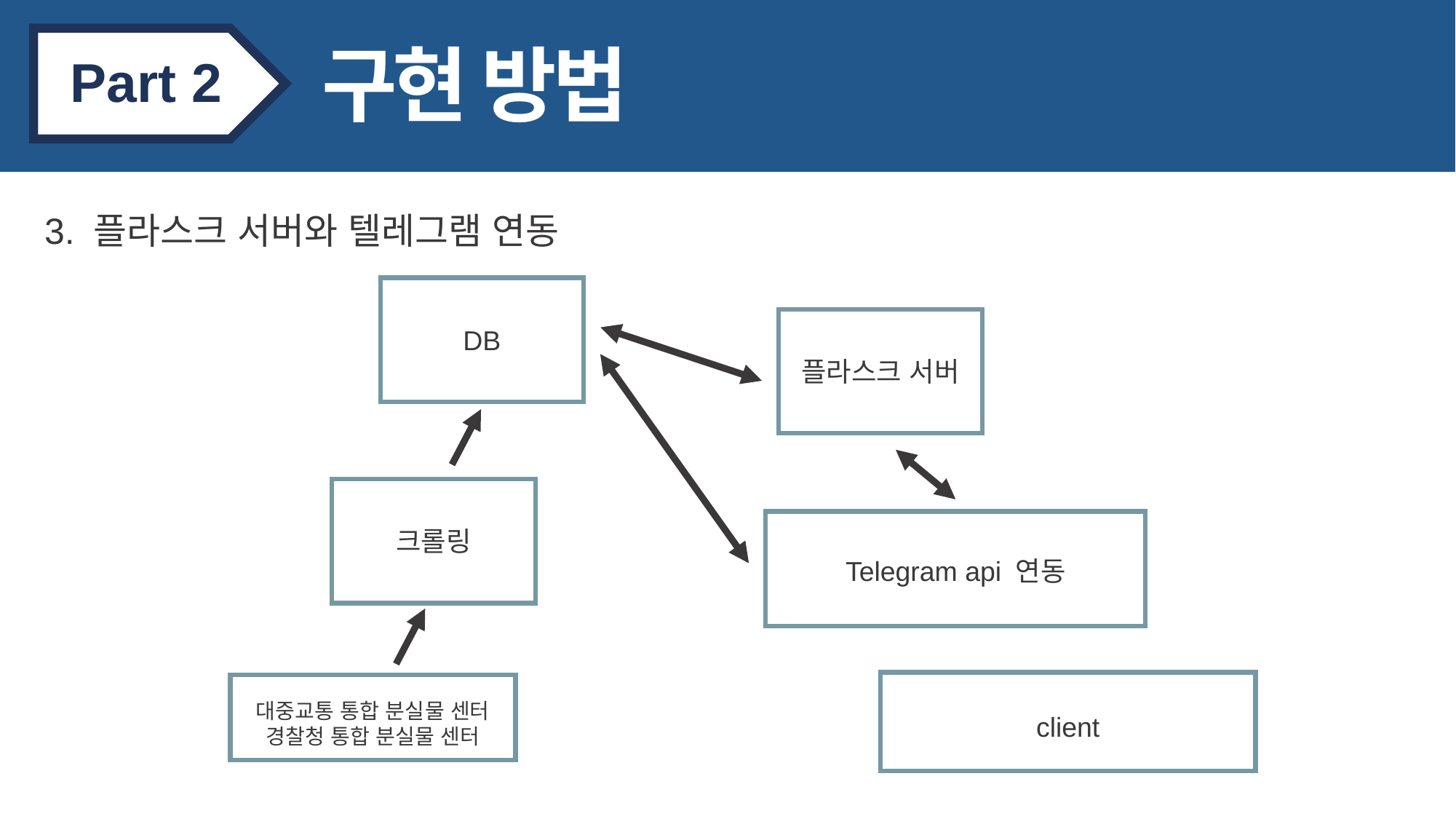

구현 방법
Part 2
3. 플라스크 서버와 텔레그램 연동

DB

플라스크 서버

크롤링

Telegram api 연동

client

대중교통 통합 분실물 센터
경찰청 통합 분실물 센터